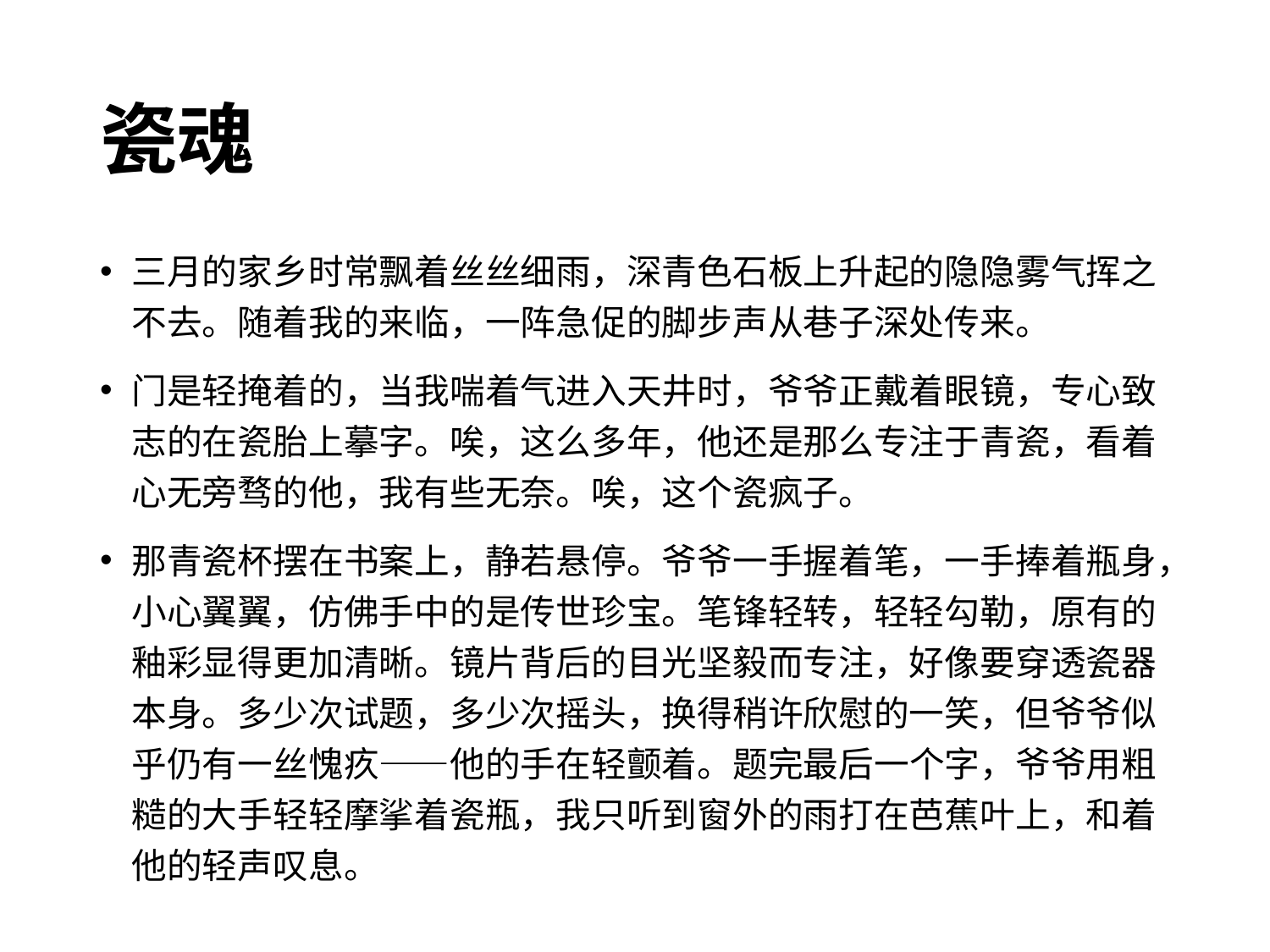

# 瓷魂
三月的家乡时常飘着丝丝细雨，深青色石板上升起的隐隐雾气挥之不去。随着我的来临，一阵急促的脚步声从巷子深处传来。
门是轻掩着的，当我喘着气进入天井时，爷爷正戴着眼镜，专心致志的在瓷胎上摹字。唉，这么多年，他还是那么专注于青瓷，看着心无旁骛的他，我有些无奈。唉，这个瓷疯子。
那青瓷杯摆在书案上，静若悬停。爷爷一手握着笔，一手捧着瓶身，小心翼翼，仿佛手中的是传世珍宝。笔锋轻转，轻轻勾勒，原有的釉彩显得更加清晰。镜片背后的目光坚毅而专注，好像要穿透瓷器本身。多少次试题，多少次摇头，换得稍许欣慰的一笑，但爷爷似乎仍有一丝愧疚——他的手在轻颤着。题完最后一个字，爷爷用粗糙的大手轻轻摩挲着瓷瓶，我只听到窗外的雨打在芭蕉叶上，和着他的轻声叹息。